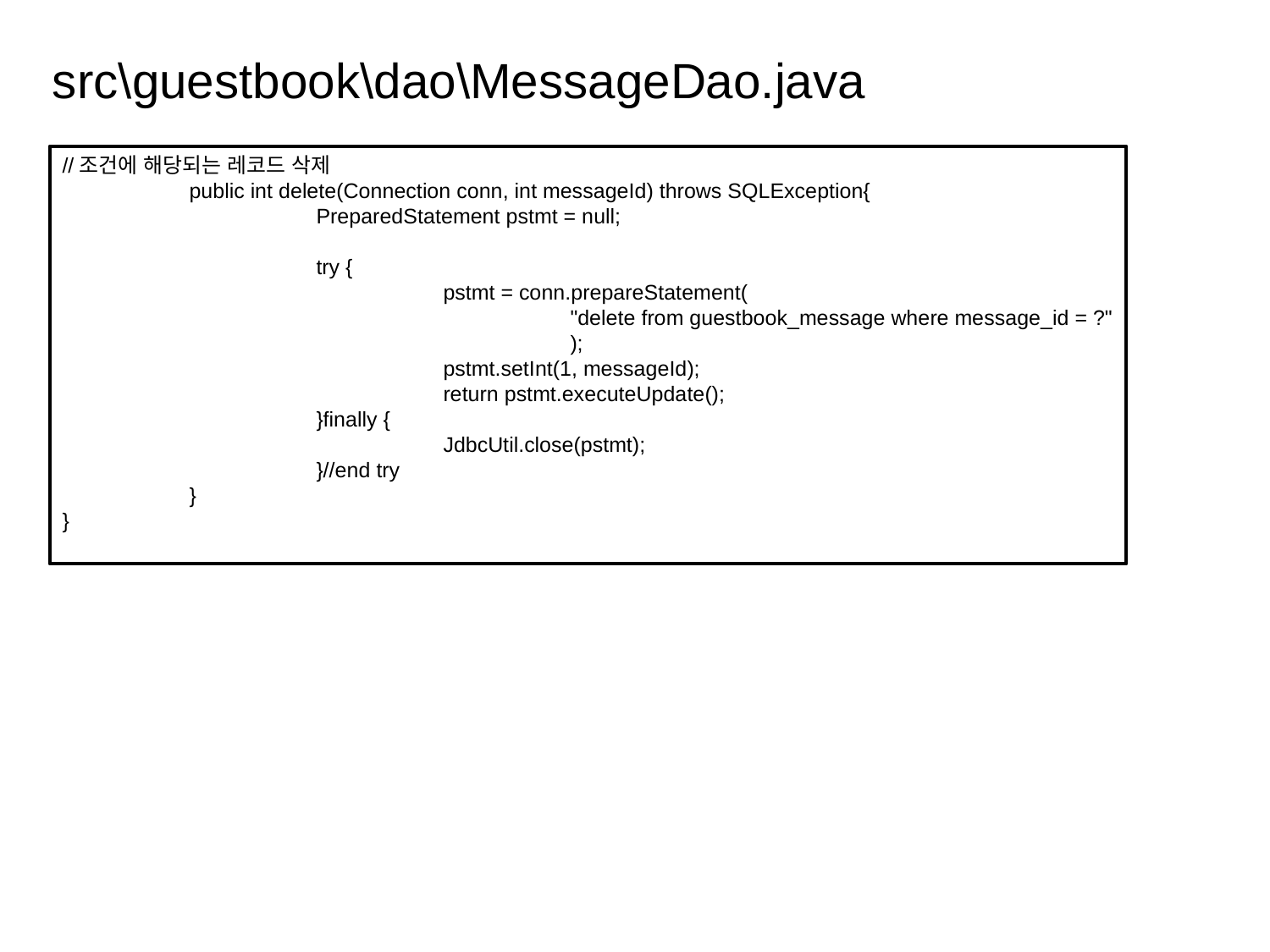

# src\guestbook\dao\MessageDao.java
//조건에 해당되는 레코드 삭제
	public int delete(Connection conn, int messageId) throws SQLException{
		PreparedStatement pstmt = null;

		try {
			pstmt = conn.prepareStatement(
				"delete from guestbook_message where message_id = ?"
				);
			pstmt.setInt(1, messageId);
			return pstmt.executeUpdate();
		}finally {
			JdbcUtil.close(pstmt);
		}//end try
	}
}